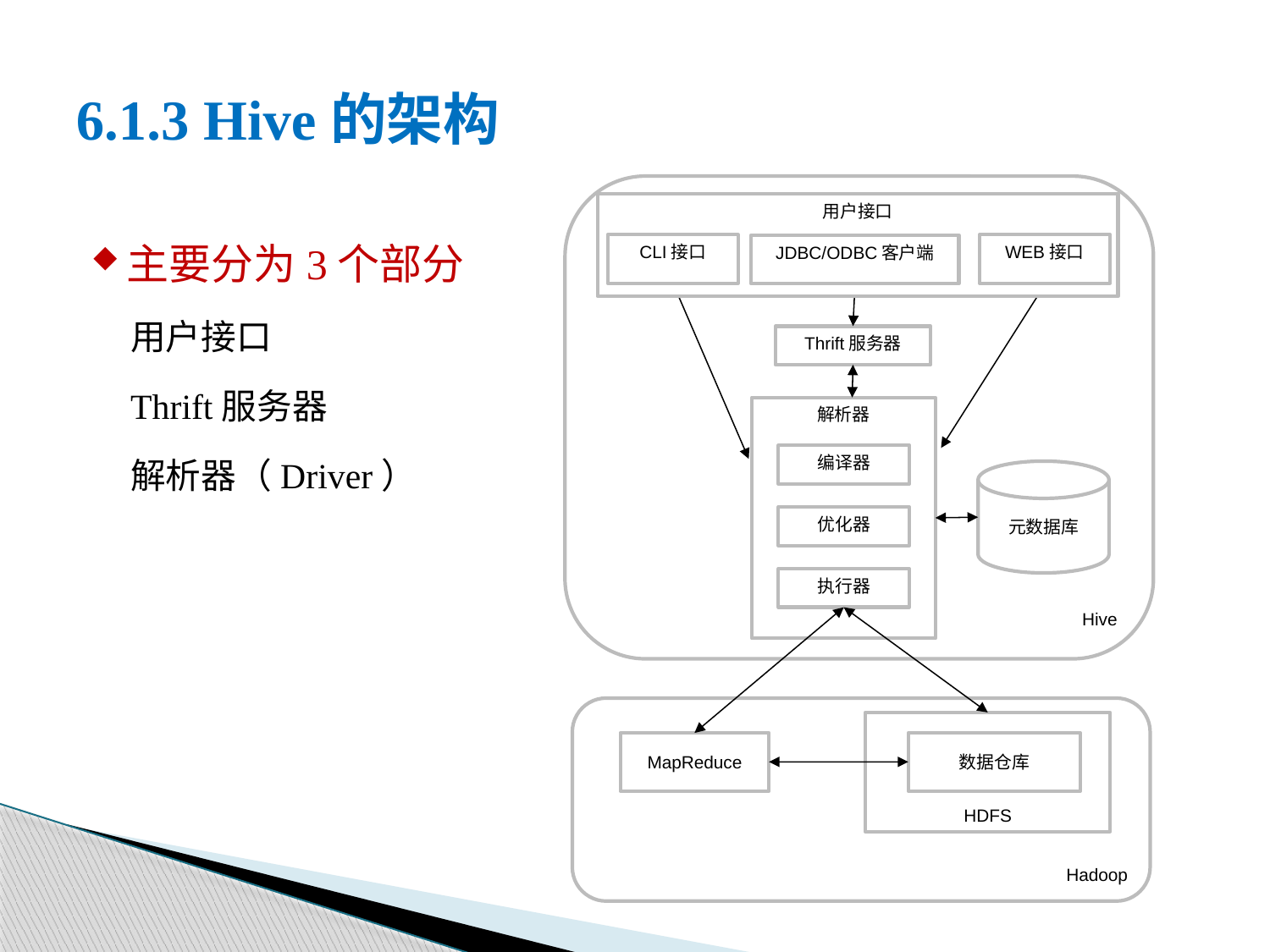

# 6.1.3 Hive的架构
Hive
用户接口
CLI接口
WEB接口
JDBC/ODBC客户端

Thrift服务器

解析器
编译器
优化器
执行器
元数据库

Hadoop
HDFS
数据仓库
MapReduce

主要分为3个部分
用户接口
Thrift服务器
解析器（Driver）